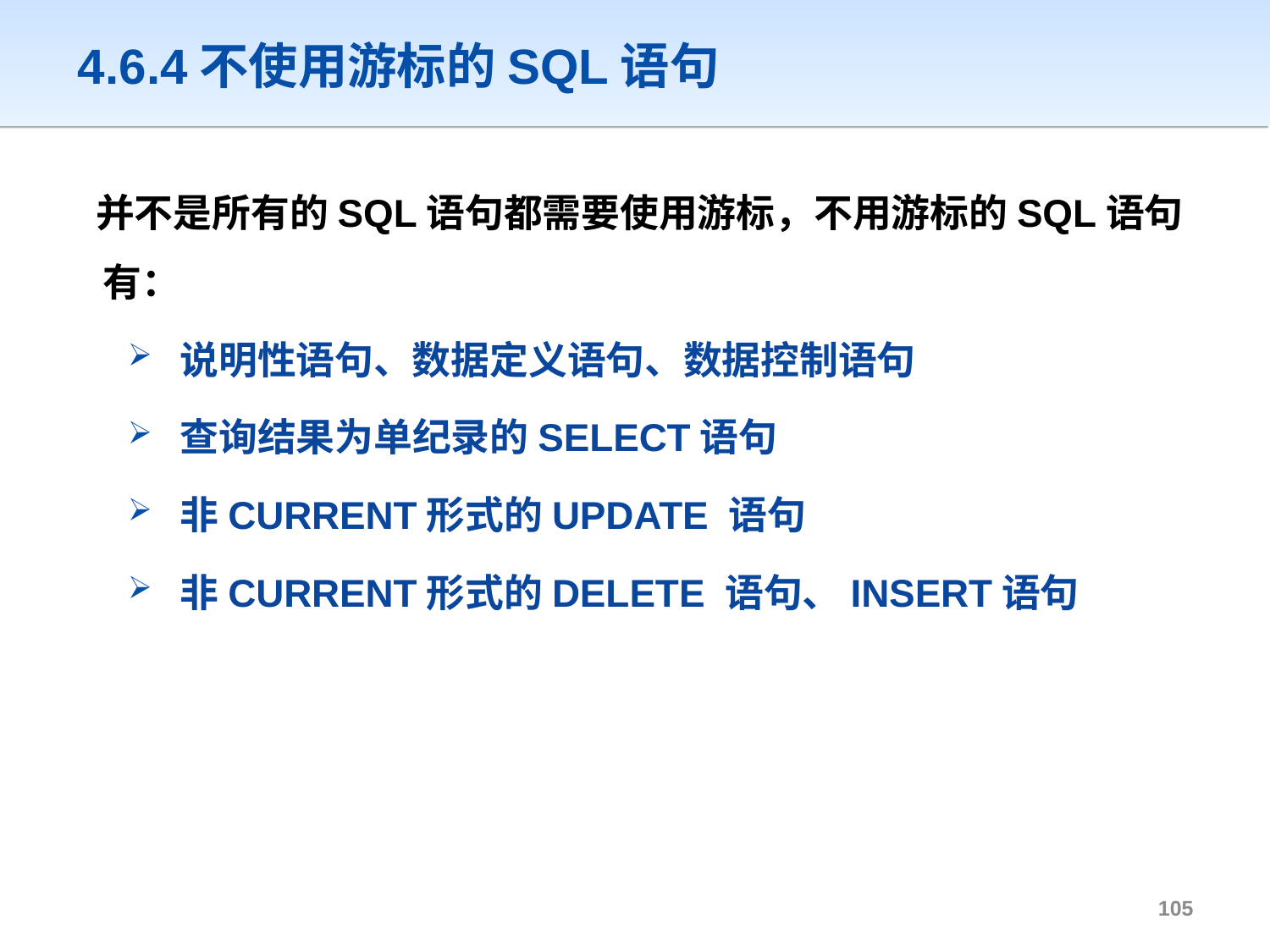

# 4.6.4不使用游标的SQL语句
 并不是所有的SQL语句都需要使用游标，不用游标的SQL语句有：
  说明性语句、数据定义语句、数据控制语句
  查询结果为单纪录的SELECT语句
  非CURRENT形式的UPDATE 语句
  非CURRENT形式的DELETE 语句、INSERT语句

105